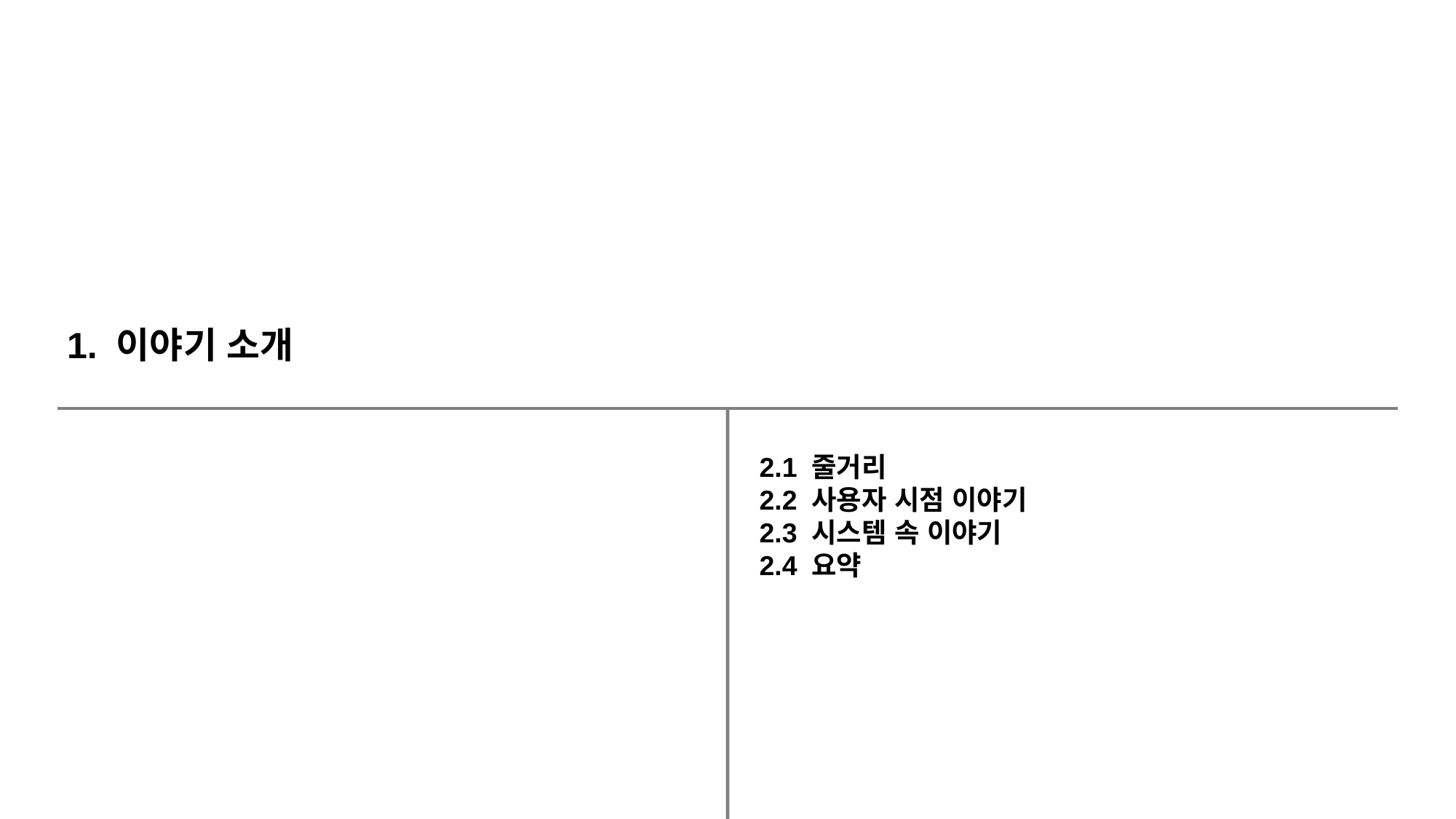

1. 이야기 소개
2.1 줄거리
2.2 사용자 시점 이야기
2.3 시스템 속 이야기
2.4 요약